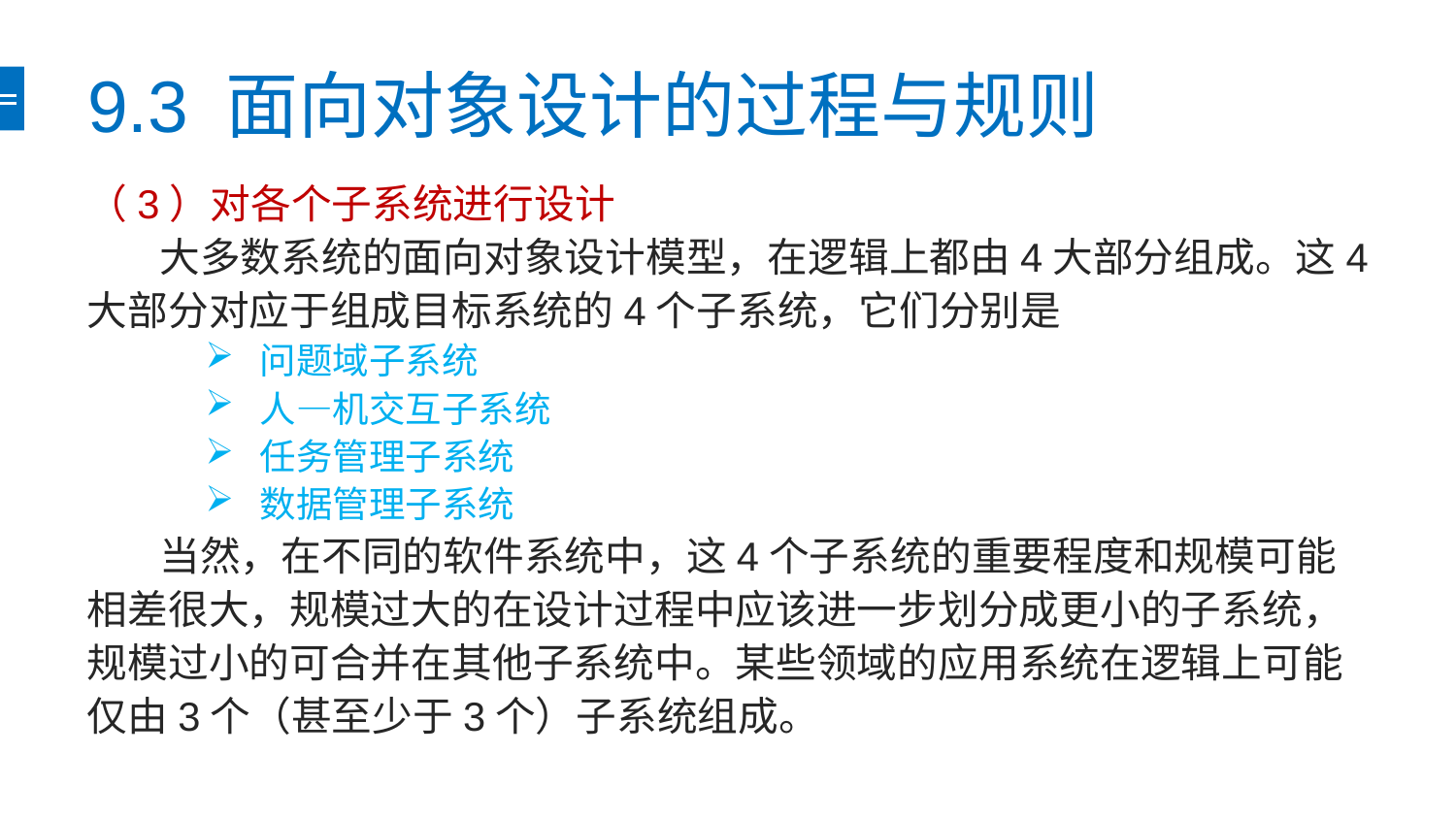

# 9.3 面向对象设计的过程与规则
（3）对各个子系统进行设计
       大多数系统的面向对象设计模型，在逻辑上都由4大部分组成。这4大部分对应于组成目标系统的4个子系统，它们分别是
问题域子系统
人—机交互子系统
任务管理子系统
数据管理子系统
       当然，在不同的软件系统中，这4个子系统的重要程度和规模可能相差很大，规模过大的在设计过程中应该进一步划分成更小的子系统，规模过小的可合并在其他子系统中。某些领域的应用系统在逻辑上可能仅由3个（甚至少于3个）子系统组成。